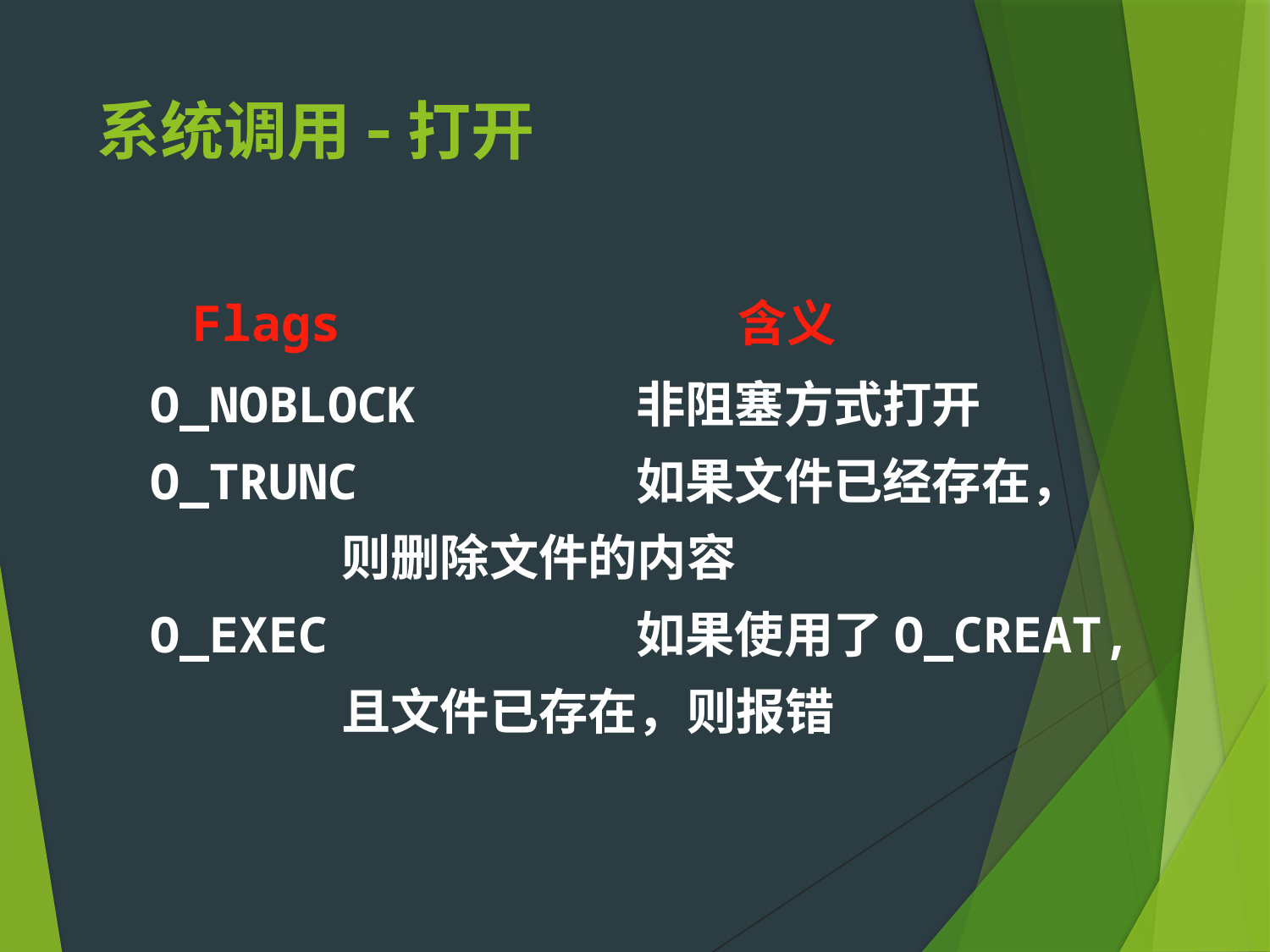

# 系统调用-打开
 Flags             含义
O_NOBLOCK       非阻塞方式打开
O_TRUNC         如果文件已经存在，
                则删除文件的内容
O_EXEC          如果使用了O_CREAT,
                且文件已存在，则报错